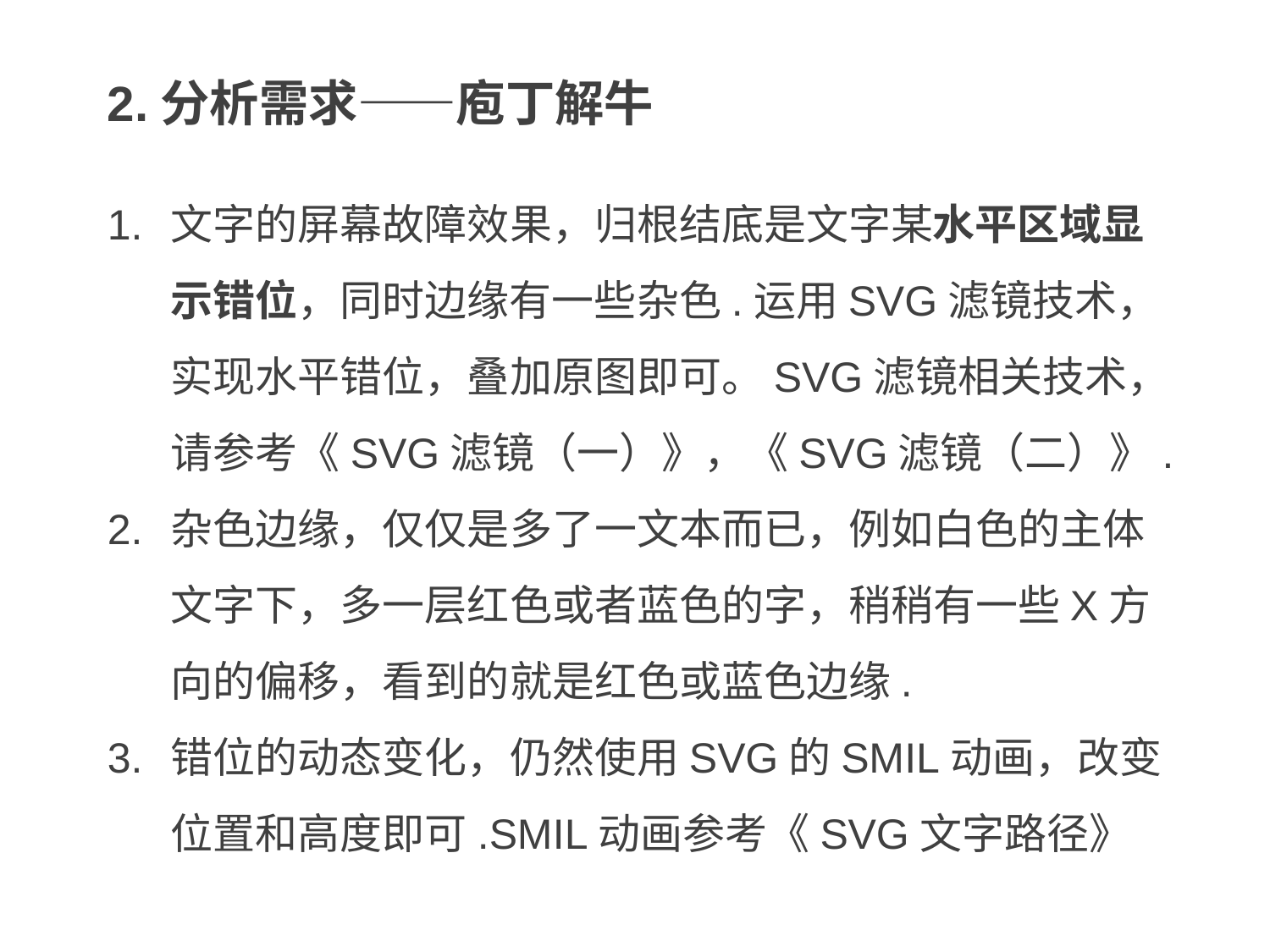

2.分析需求——庖丁解牛
文字的屏幕故障效果，归根结底是文字某水平区域显示错位，同时边缘有一些杂色.运用SVG滤镜技术，实现水平错位，叠加原图即可。SVG滤镜相关技术，请参考《SVG滤镜（一）》，《SVG滤镜（二）》.
杂色边缘，仅仅是多了一文本而已，例如白色的主体文字下，多一层红色或者蓝色的字，稍稍有一些X方向的偏移，看到的就是红色或蓝色边缘.
错位的动态变化，仍然使用SVG的SMIL动画，改变位置和高度即可.SMIL动画参考《SVG文字路径》